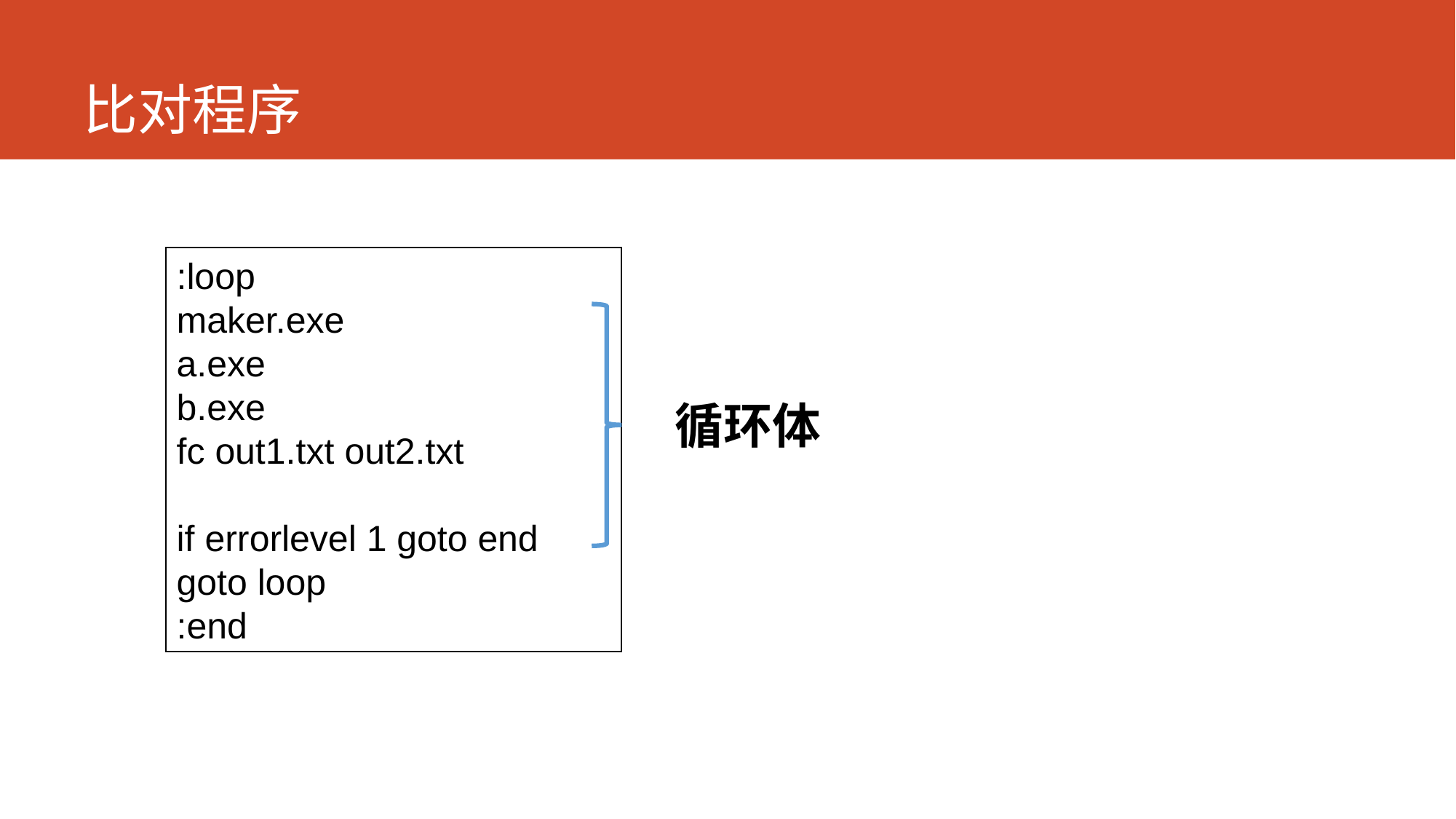

# 比对程序
:loop
maker.exe
a.exe
b.exe
fc out1.txt out2.txt

if errorlevel 1 goto end
goto loop
:end

循环体